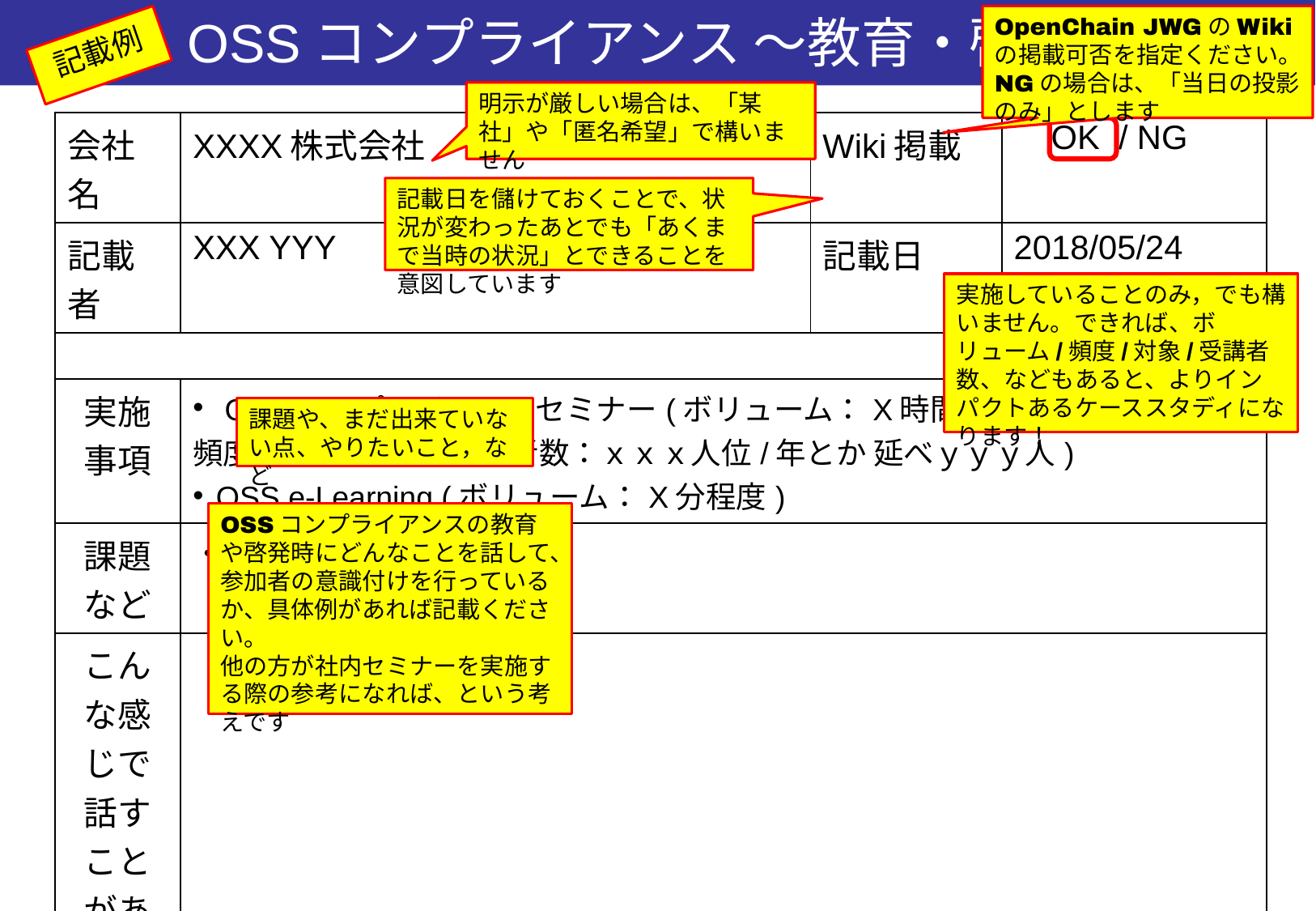

# OSSコンプライアンス ～教育・啓発～
OpenChain JWGのWikiの掲載可否を指定ください。
NGの場合は、「当日の投影のみ」とします
記載例
4
明示が厳しい場合は、「某社」や「匿名希望」で構いません
| 会社名 | XXXX株式会社 | Wiki掲載 | OK / NG |
| --- | --- | --- | --- |
| 記載者 | XXX YYY | 記載日 | 2018/05/24 |
|  |  |  |  |
| 実施 事項 | OSSコンプライアンスセミナー(ボリューム：X時間/回、 頻度：1回/2年、受講者数：ｘｘｘ人位/年とか 延べｙｙｙ人) OSS e-Learning (ボリューム：X分程度) |  |  |
| 課題 など | ・ |  |  |
| こんな感じで話すことがあります |  |  |  |

記載日を儲けておくことで、状況が変わったあとでも「あくまで当時の状況」とできることを意図しています
実施していることのみ，でも構いません。できれば、ボリューム/頻度/対象/受講者数、などもあると、よりインパクトあるケーススタディになります！
課題や、まだ出来ていない点、やりたいこと，など
OSSコンプライアンスの教育や啓発時にどんなことを話して、参加者の意識付けを行っているか、具体例があれば記載ください。
他の方が社内セミナーを実施する際の参考になれば、という考えです